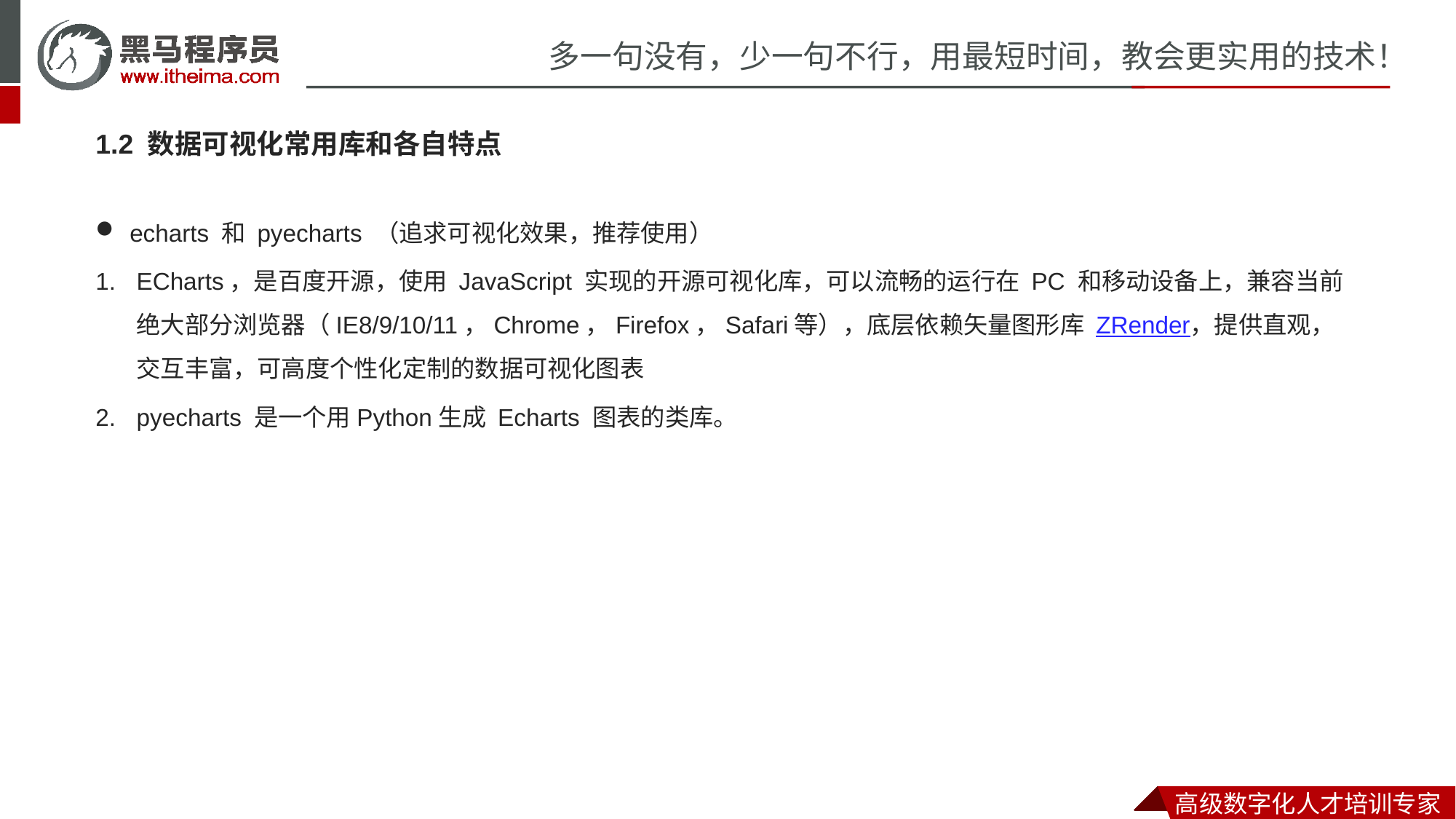

1.2 数据可视化常用库和各自特点
echarts 和 pyecharts （追求可视化效果，推荐使用）
ECharts，是百度开源，使用 JavaScript 实现的开源可视化库，可以流畅的运行在 PC 和移动设备上，兼容当前绝大部分浏览器（IE8/9/10/11，Chrome，Firefox，Safari等），底层依赖矢量图形库 ZRender，提供直观，交互丰富，可高度个性化定制的数据可视化图表
pyecharts 是一个用Python生成 Echarts 图表的类库。